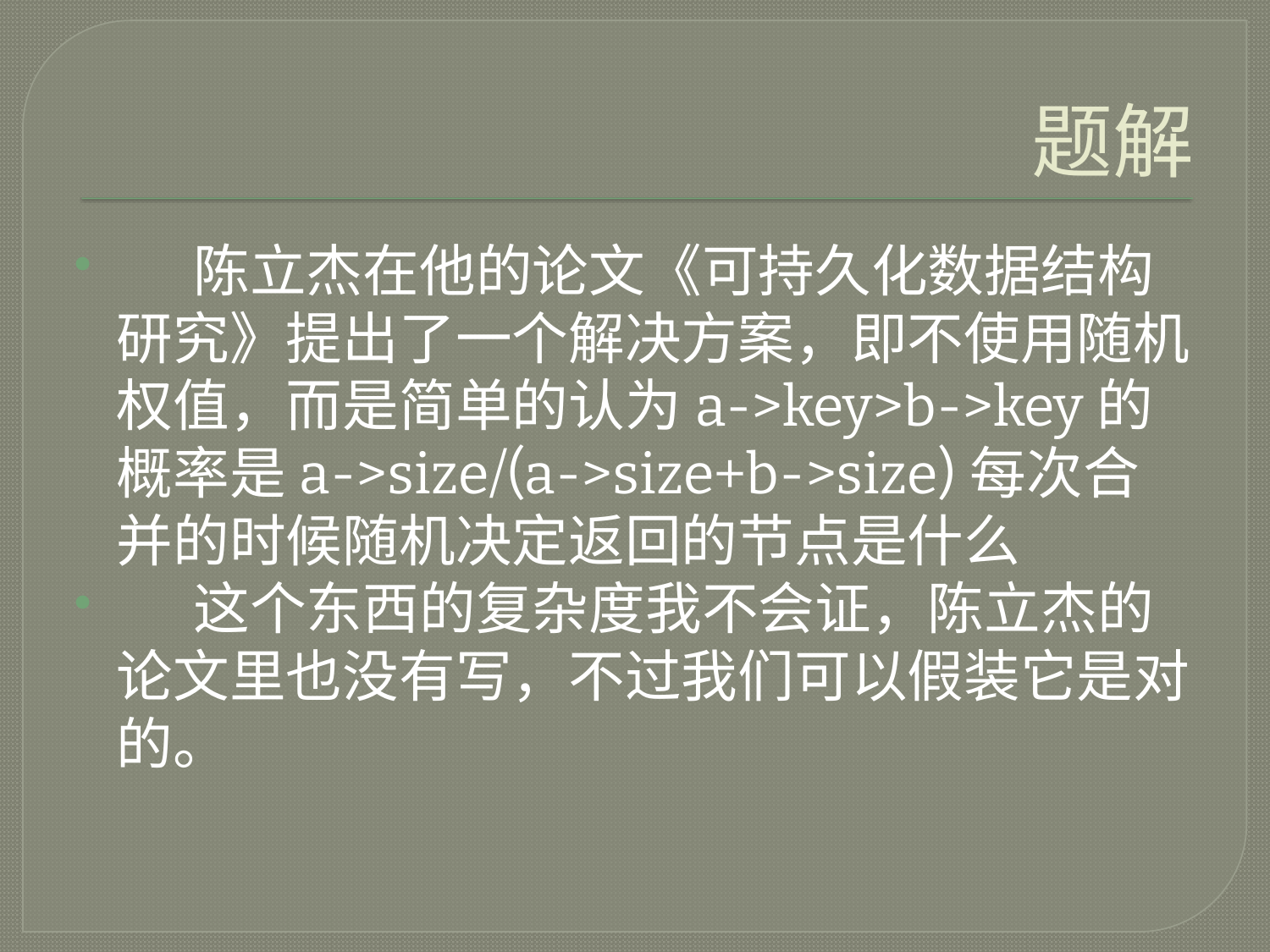

# 题解
     陈立杰在他的论文《可持久化数据结构研究》提出了一个解决方案，即不使用随机权值，而是简单的认为a->key>b->key的概率是a->size/(a->size+b->size)每次合并的时候随机决定返回的节点是什么
     这个东西的复杂度我不会证，陈立杰的论文里也没有写，不过我们可以假装它是对的。